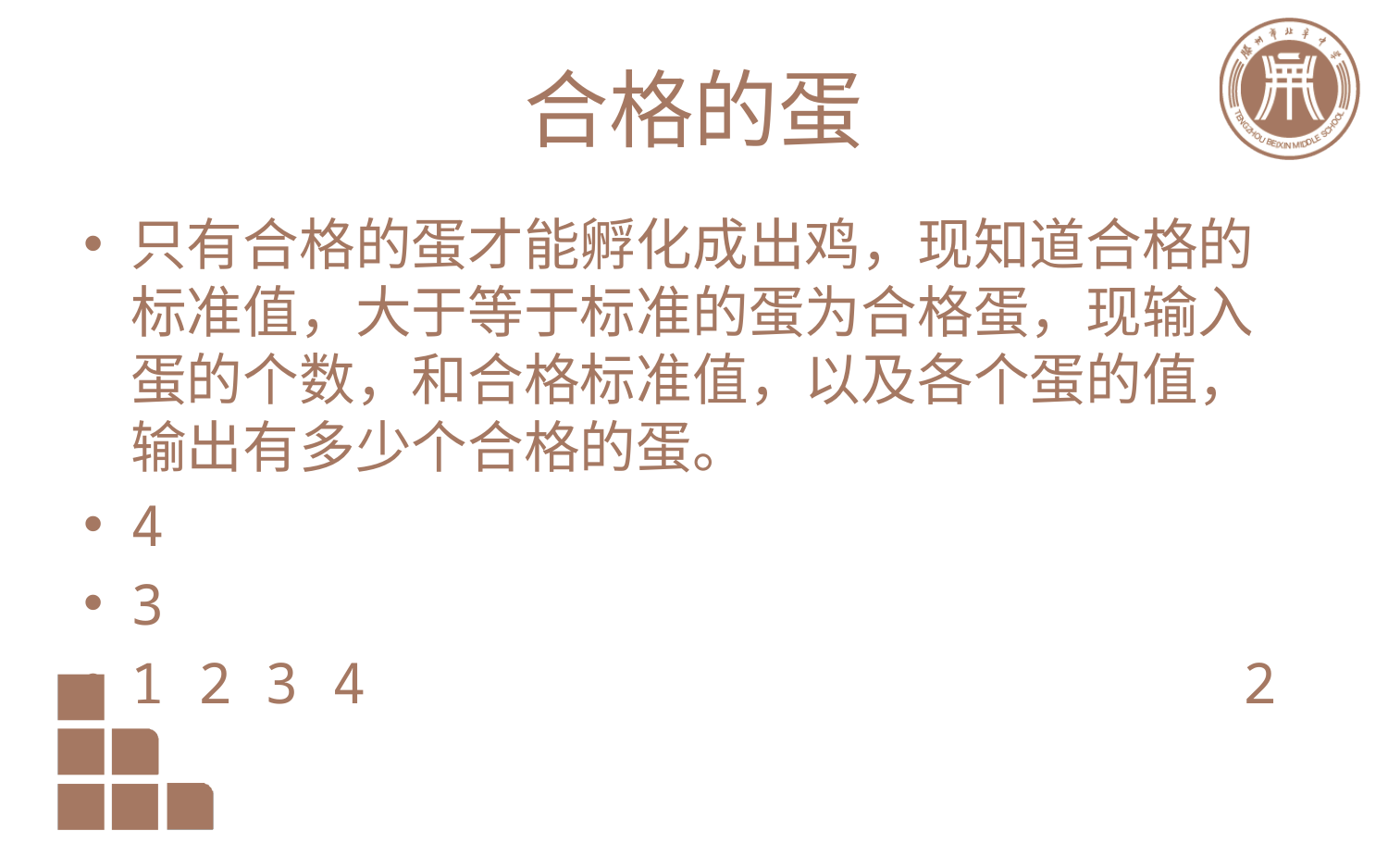

# 合格的蛋
只有合格的蛋才能孵化成出鸡，现知道合格的标准值，大于等于标准的蛋为合格蛋，现输入蛋的个数，和合格标准值，以及各个蛋的值，输出有多少个合格的蛋。
4
3
1 2 3 4                          2